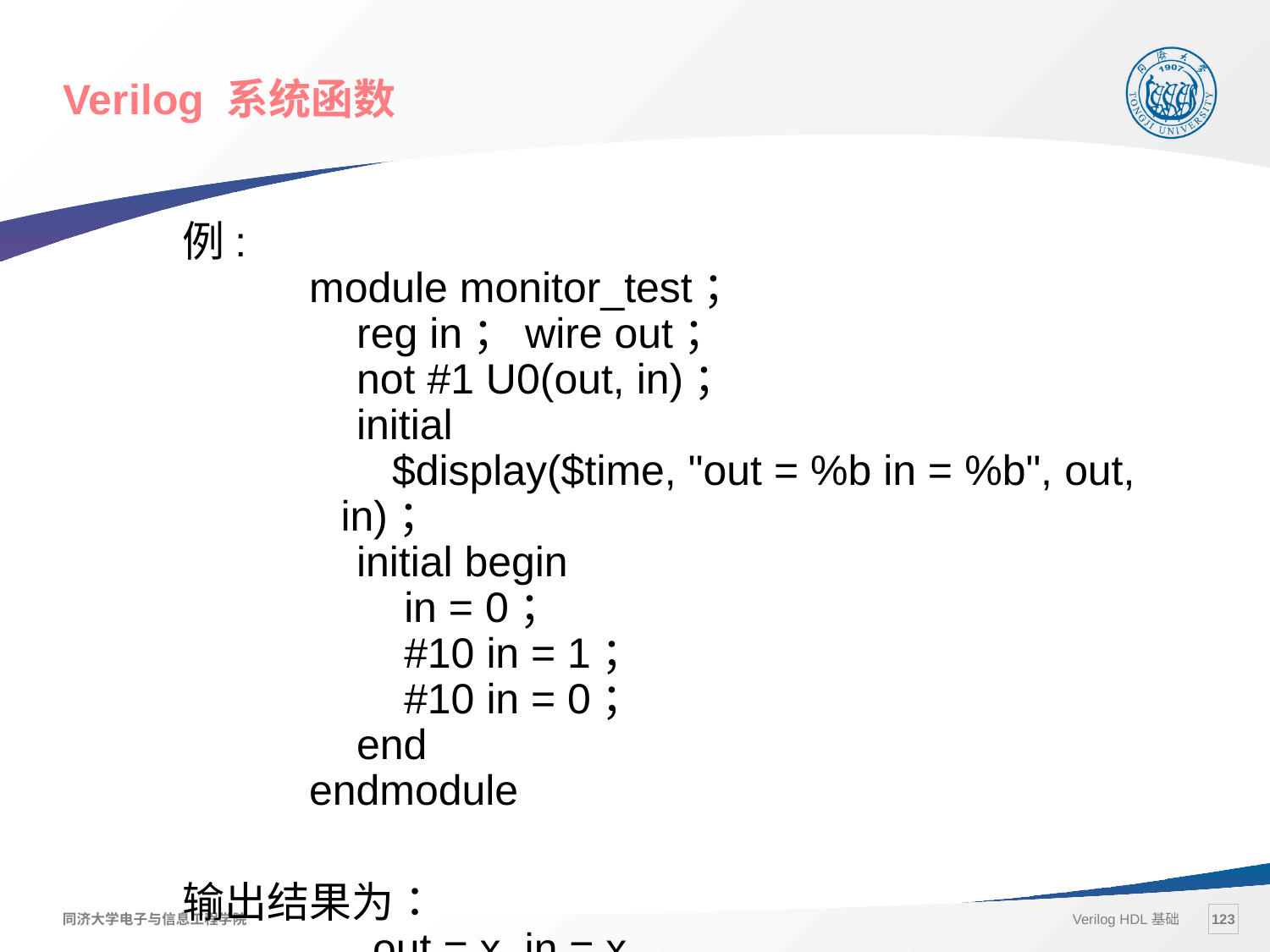

Verilog 系统函数
例:
module monitor_test；
    reg in；wire out；
    not #1 U0(out, in)；
    initial
       $display($time, "out = %b in = %b", out, in)；
    initial begin
        in = 0；
        #10 in = 1；
        #10 in = 0；
    end
endmodule

输出结果为：
out = x  in = x